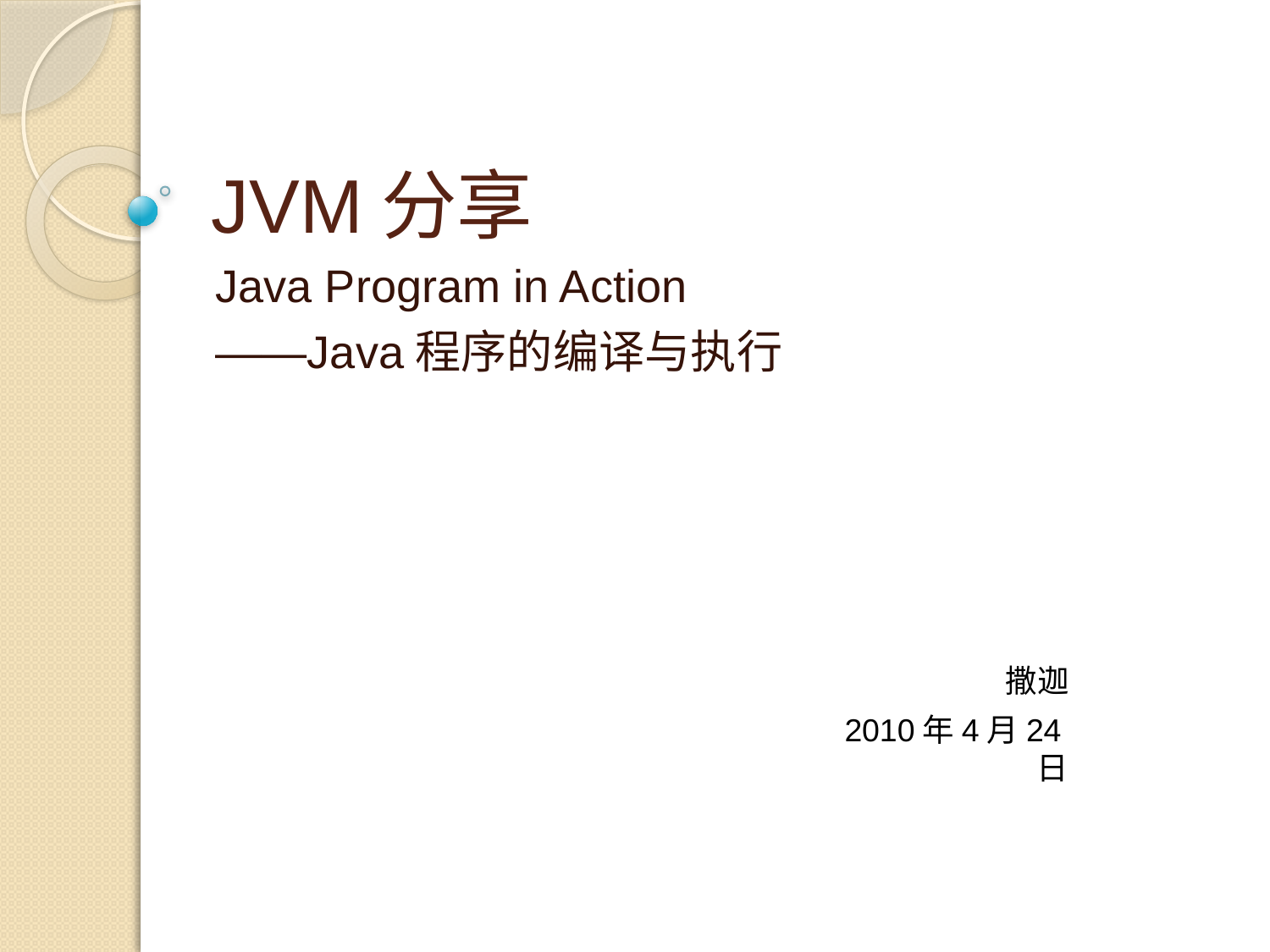

# JVM分享
Java Program in Action
——Java程序的编译与执行
撒迦
2010年4月24日